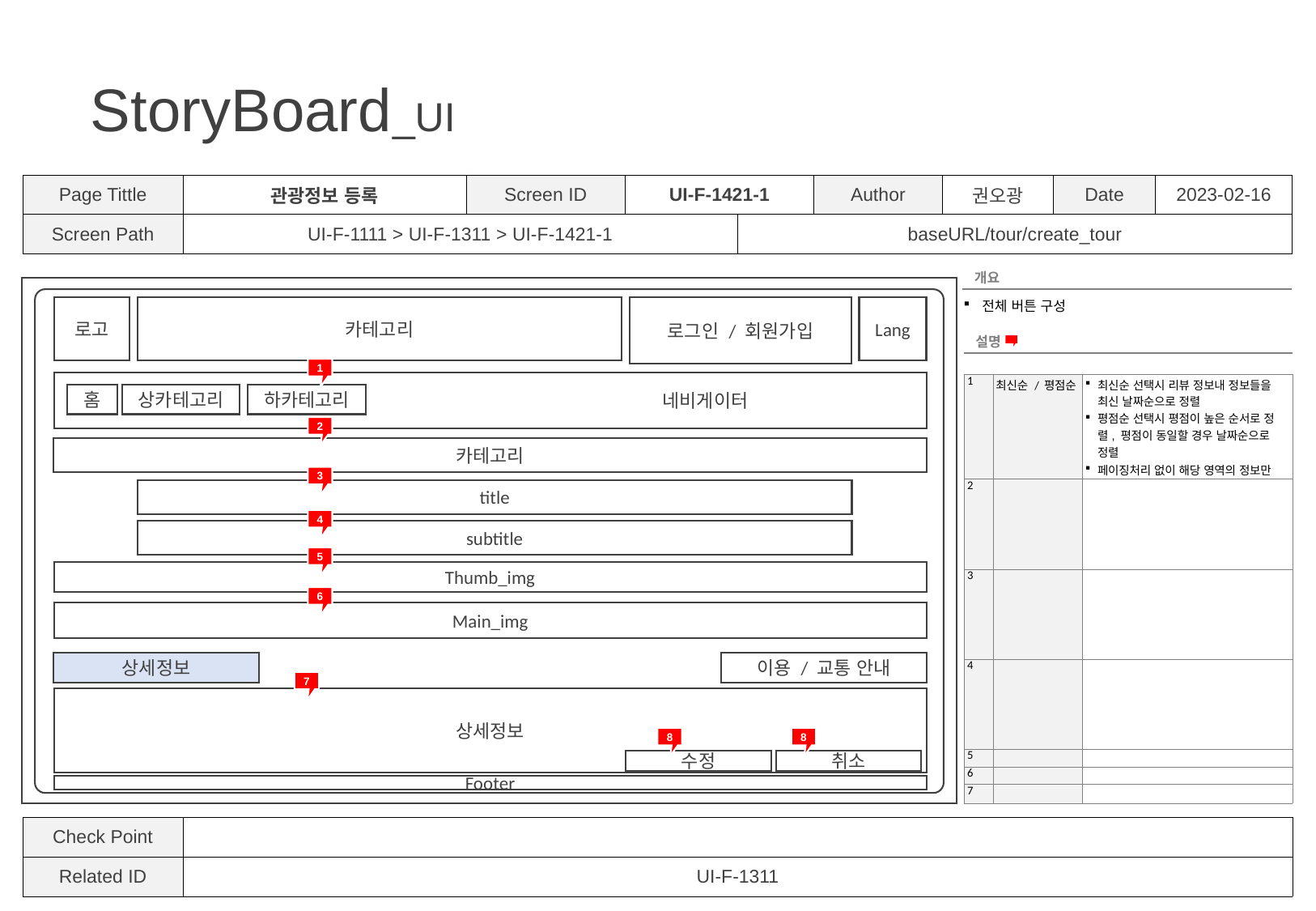

StoryBoard_UI
| Page Tittle | 관광정보 등록 | Screen ID | UI-F-1421-1 |  | Author | 권오광 | Date | 2023-02-16 |
| --- | --- | --- | --- | --- | --- | --- | --- | --- |
| Screen Path | UI-F-1111 > UI-F-1311 > UI-F-1421-1 |  |  | baseURL/tour/create\_tour |  |  |  |  |
개요

전체 버튼 구성
카테고리
로고
로그인 / 회원가입
Lang
설명

1
                                                                                 네비게이터
| 1 | 최신순 / 평점순 | 최신순 선택시 리뷰 정보내 정보들을 최신 날짜순으로 정렬 평점순 선택시 평점이 높은 순서로 정렬, 평점이 동일할 경우 날짜순으로 정렬 페이징처리 없이 해당 영역의 정보만 대체 |
| --- | --- | --- |
| 2 |  |  |
| 3 |  |  |
| 4 |  |  |
| 5 |  |  |
| 6 |  |  |
| 7 |  |  |
홈
상카테고리
하카테고리
2
카테고리
3
title
4
subtitle
5
Thumb_img
6
Main_img
상세정보
이용 / 교통 안내
7
상세정보
8
8
수정
취소
Footer
| Check Point |  |
| --- | --- |
| Related ID | UI-F-1311 |